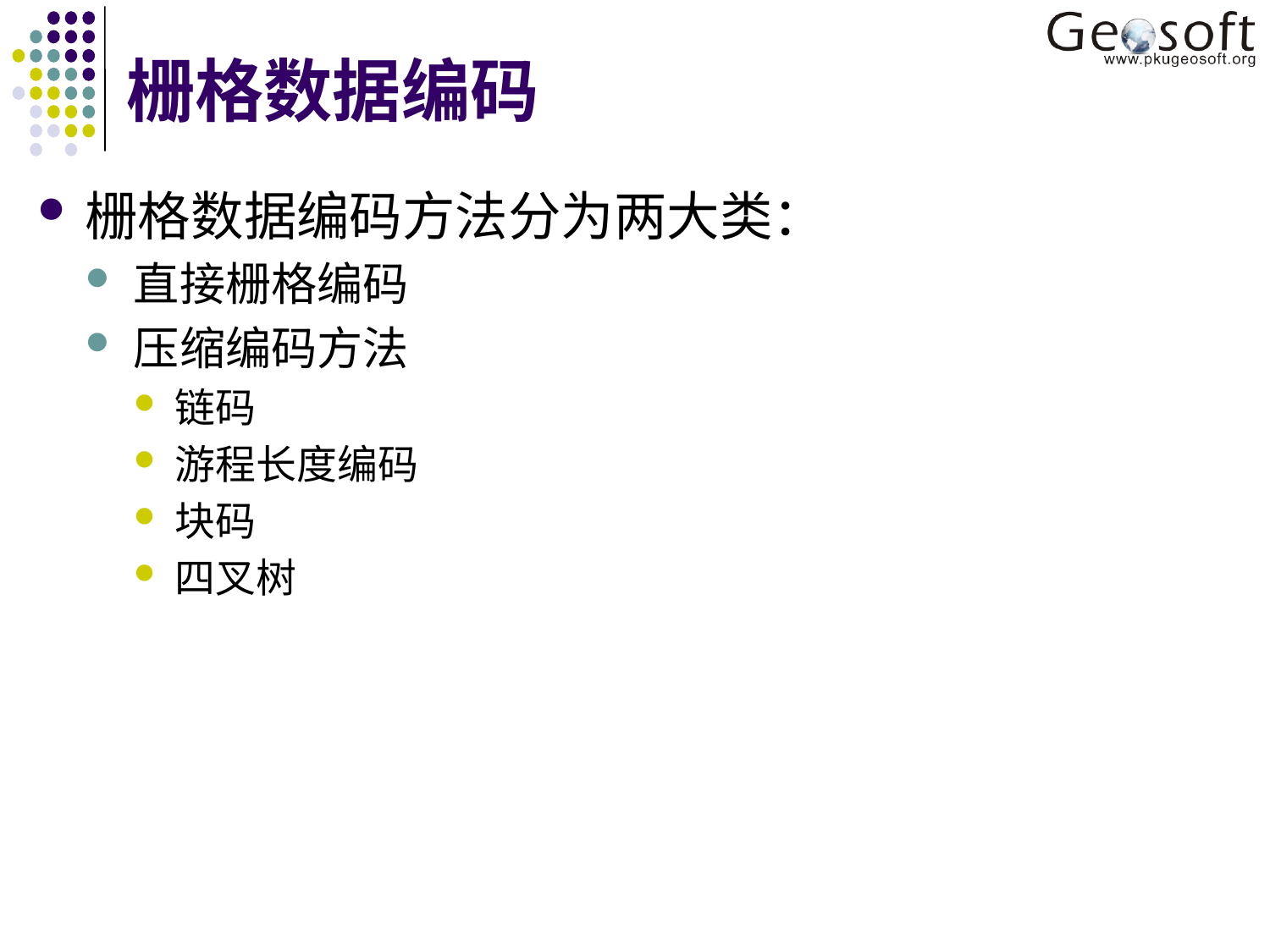

# 栅格数据编码
栅格数据编码方法分为两大类：
直接栅格编码
压缩编码方法
链码
游程长度编码
块码
四叉树